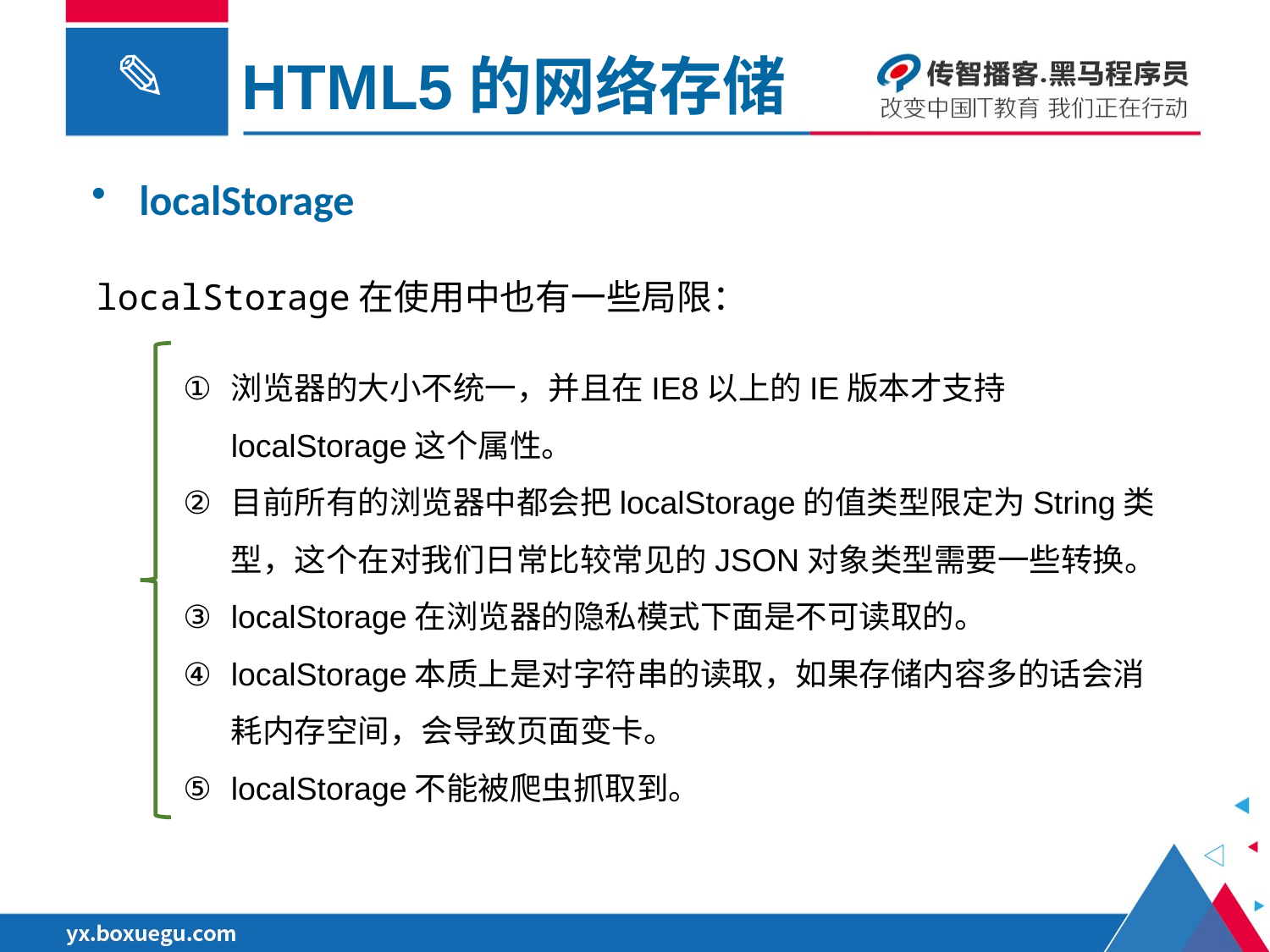

HTML5的网络存储
localStorage
localStorage在使用中也有一些局限：

浏览器的大小不统一，并且在IE8以上的IE版本才支持localStorage这个属性。
目前所有的浏览器中都会把localStorage的值类型限定为String类型，这个在对我们日常比较常见的JSON对象类型需要一些转换。
localStorage在浏览器的隐私模式下面是不可读取的。
localStorage本质上是对字符串的读取，如果存储内容多的话会消耗内存空间，会导致页面变卡。
localStorage不能被爬虫抓取到。